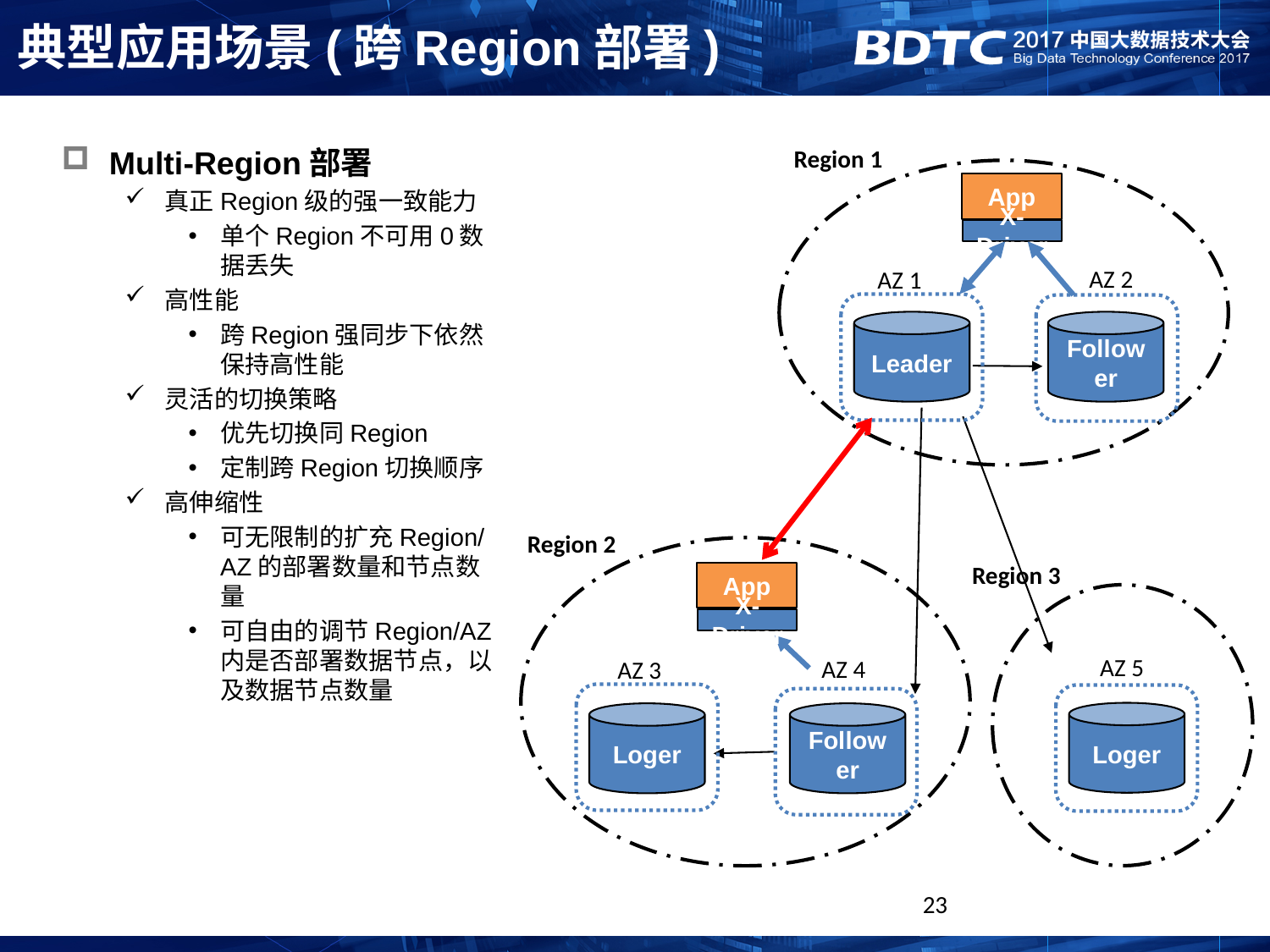

# 典型应用场景(跨Region部署)
Region 1
Multi-Region部署
真正Region级的强一致能力
单个Region不可用0数据丢失
高性能
跨Region强同步下依然保持高性能
灵活的切换策略
优先切换同Region
定制跨Region切换顺序
高伸缩性
可无限制的扩充Region/AZ的部署数量和节点数量
可自由的调节Region/AZ内是否部署数据节点，以及数据节点数量

App
X-Driver
AZ 2
AZ 1

Leader
Follower
Region 2

Region 3
App

X-Driver
AZ 5
AZ 4
AZ 3

Loger
Loger
Follower
23